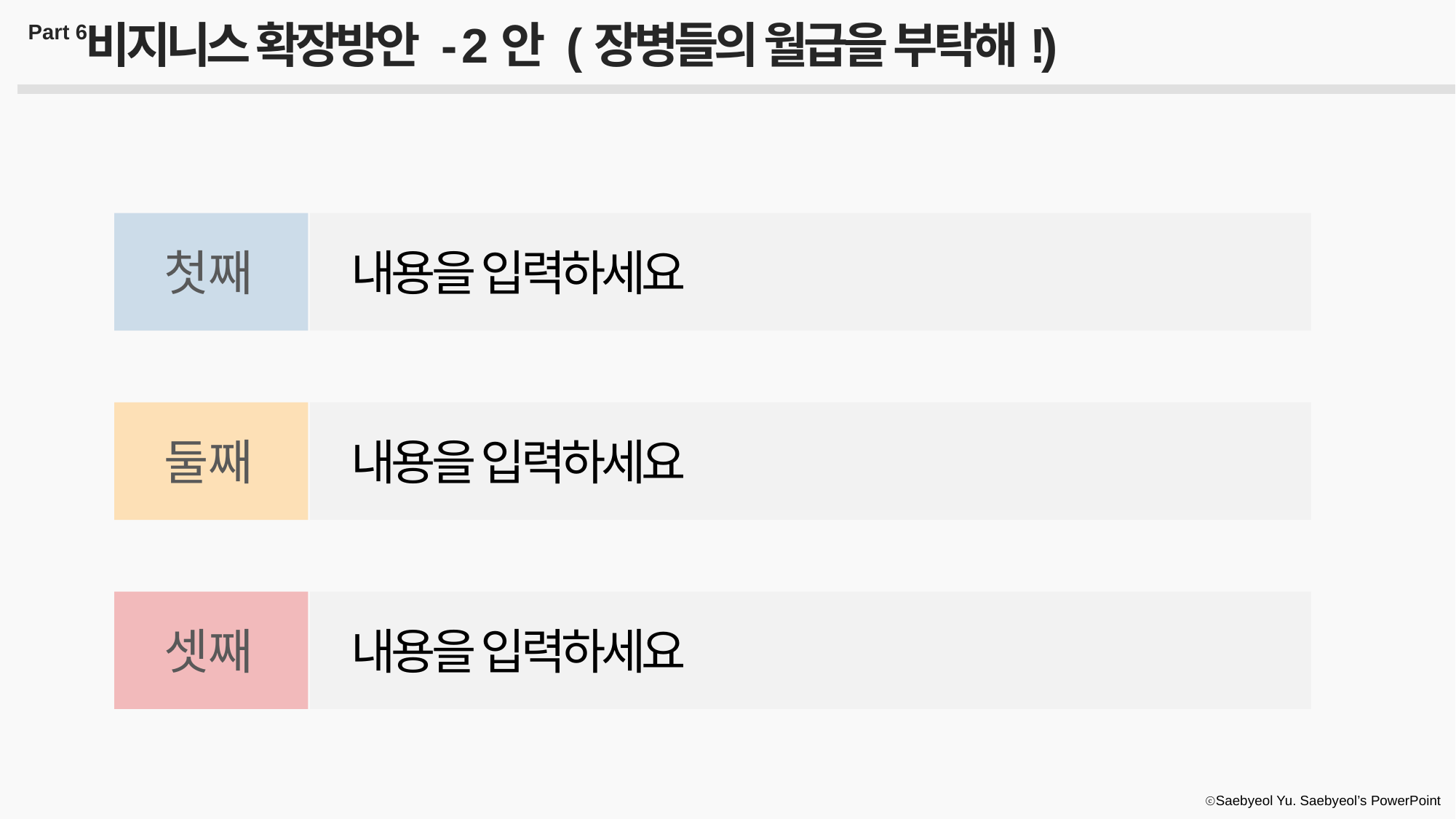

비지니스 확장방안 - 2안 (장병들의 월급을 부탁해!)
Part 6

첫째
내용을 입력하세요

둘째
내용을 입력하세요

셋째
내용을 입력하세요